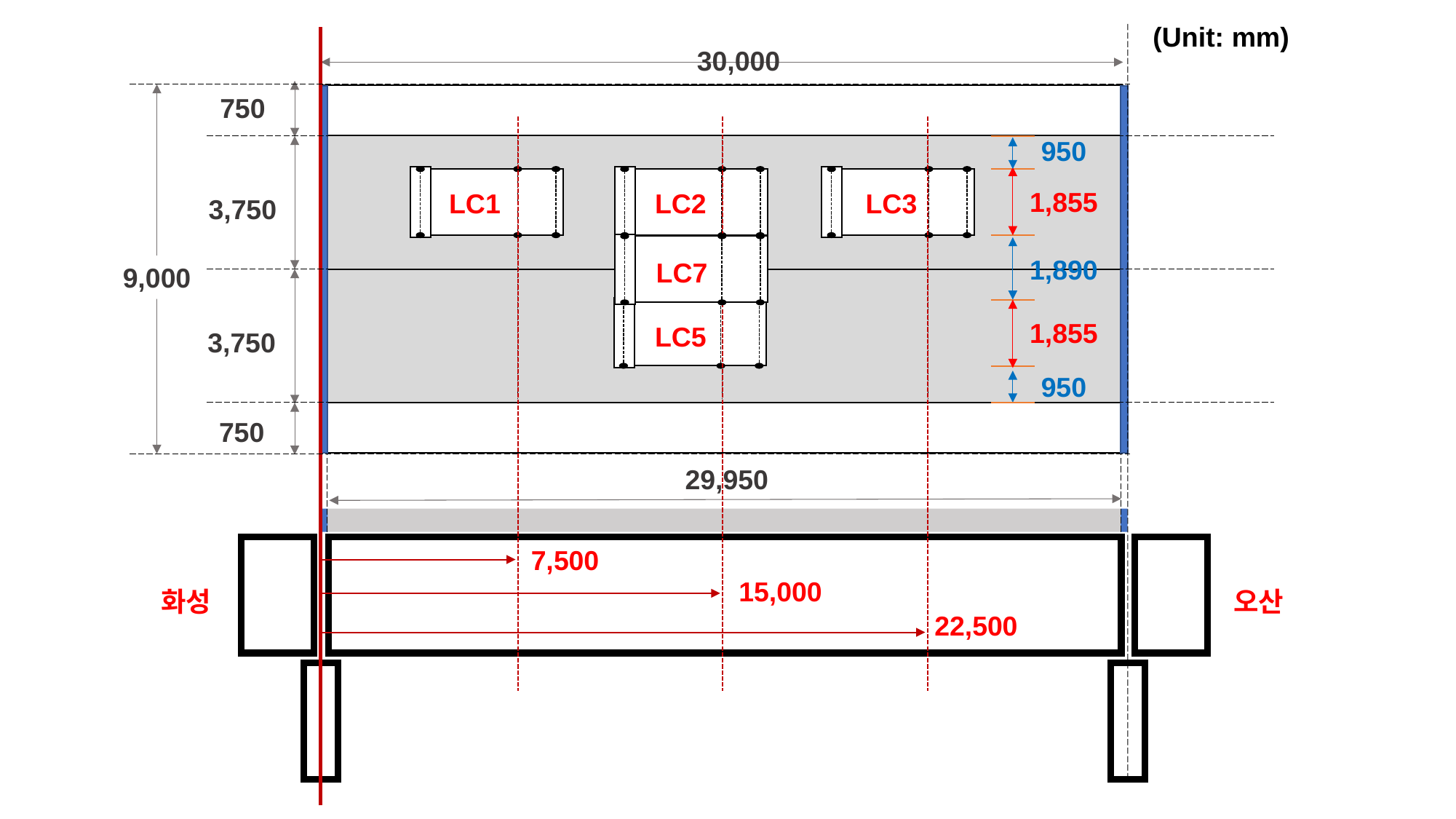

(Unit: mm)
30,000

750

950

LC1

LC2

LC3
1,855
3,750

LC7
1,890
9,000

LC5
1,855
3,750
950

750
29,950

7,500
15,000
화성
오산
22,500